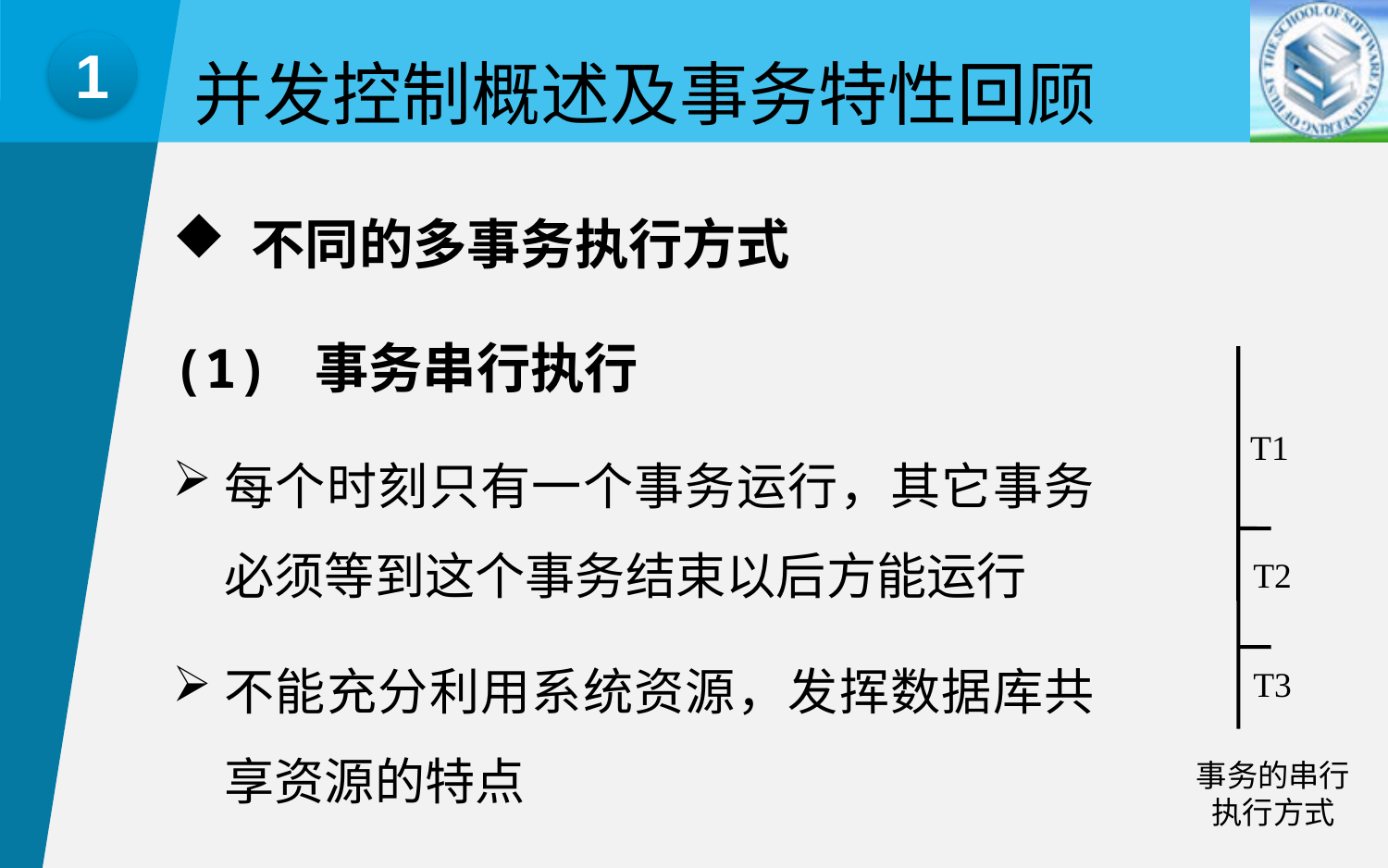

并发控制概述及事务特性回顾
1
 不同的多事务执行方式
(1) 事务串行执行
每个时刻只有一个事务运行，其它事务必须等到这个事务结束以后方能运行
不能充分利用系统资源，发挥数据库共享资源的特点

T1

T2

T3
事务的串行
执行方式